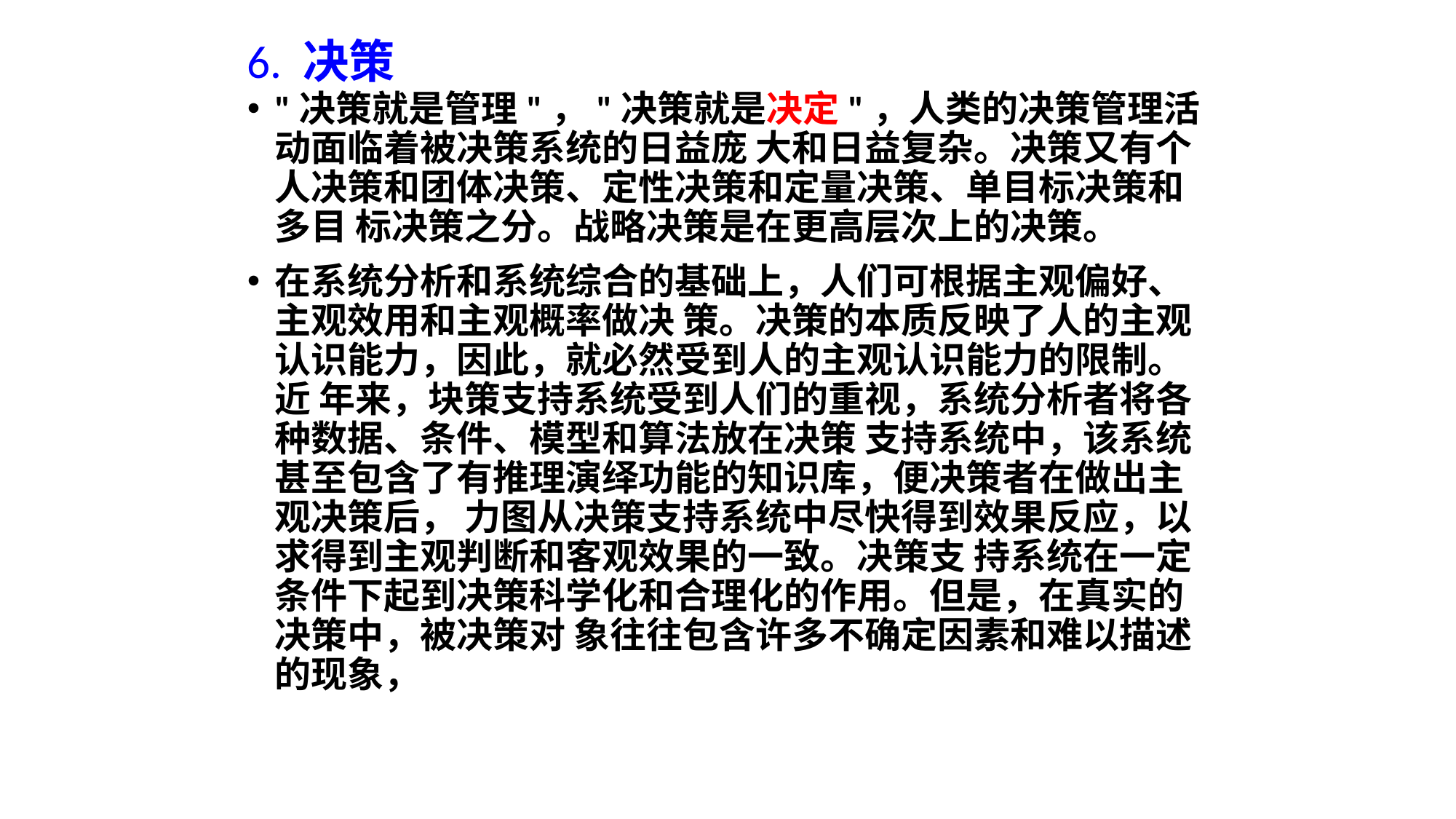

# 6. 决策
"决策就是管理"，"决策就是决定"，人类的决策管理活动面临着被决策系统的日益庞 大和日益复杂。决策又有个人决策和团体决策、定性决策和定量决策、单目标决策和多目 标决策之分。战略决策是在更高层次上的决策。
在系统分析和系统综合的基础上，人们可根据主观偏好、主观效用和主观概率做决 策。决策的本质反映了人的主观认识能力，因此，就必然受到人的主观认识能力的限制。近 年来，块策支持系统受到人们的重视，系统分析者将各种数据、条件、模型和算法放在决策 支持系统中，该系统甚至包含了有推理演绎功能的知识库，便决策者在做出主观决策后， 力图从决策支持系统中尽快得到效果反应，以求得到主观判断和客观效果的一致。决策支 持系统在一定条件下起到决策科学化和合理化的作用。但是，在真实的决策中，被决策对 象往往包含许多不确定因素和难以描述的现象，